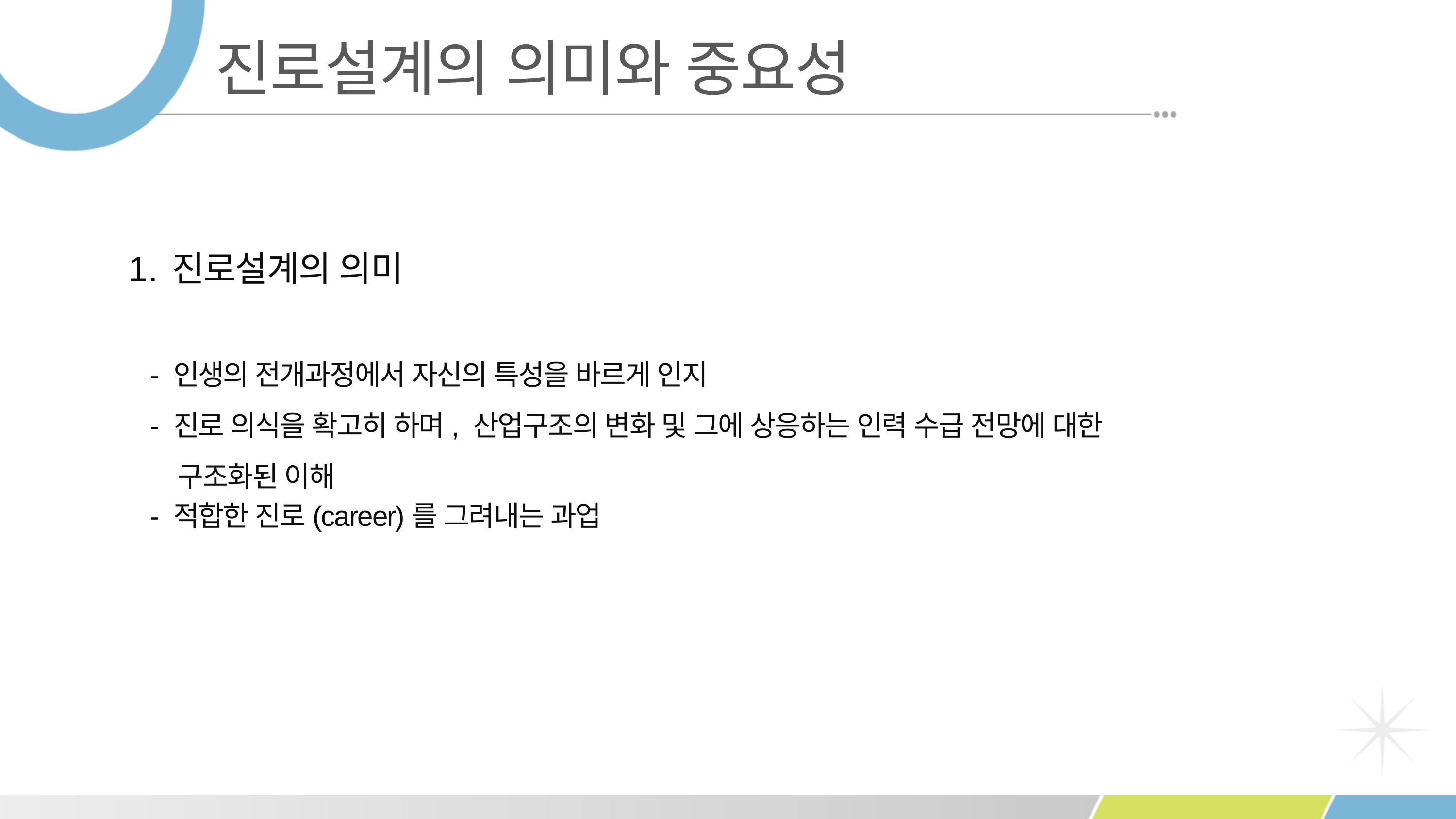

진로설계의 의미와 중요성
진로설계의 의미

   - 인생의 전개과정에서 자신의 특성을 바르게 인지
   - 진로 의식을 확고히 하며, 산업구조의 변화 및 그에 상응하는 인력 수급 전망에 대한
      구조화된 이해
   - 적합한 진로(career)를 그려내는 과업